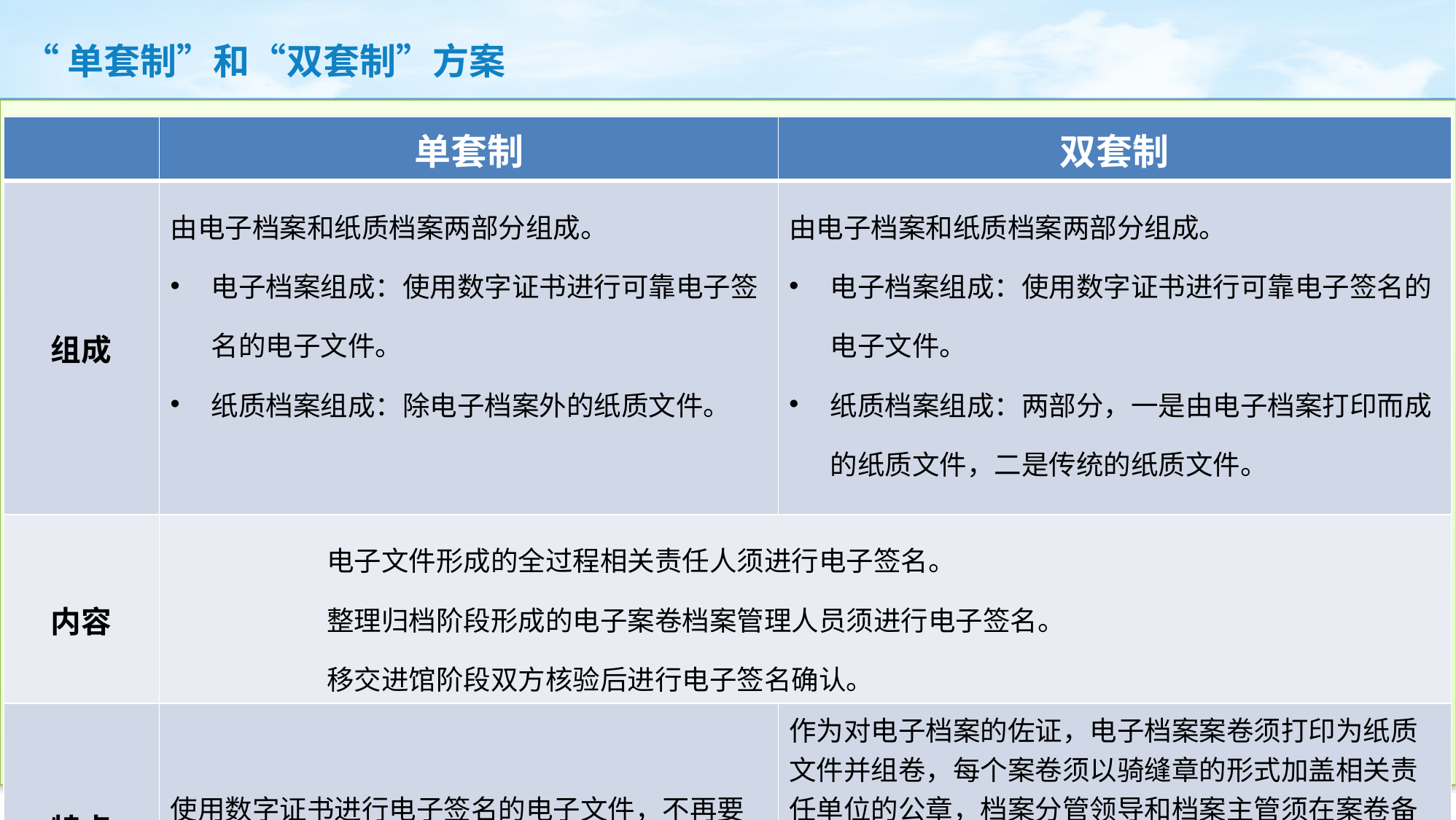

“单套制”和“双套制”方案

|  | 单套制 | 双套制 |
| --- | --- | --- |
| 组成 | 由电子档案和纸质档案两部分组成。 电子档案组成：使用数字证书进行可靠电子签名的电子文件。 纸质档案组成：除电子档案外的纸质文件。 | 由电子档案和纸质档案两部分组成。 电子档案组成：使用数字证书进行可靠电子签名的电子文件。 纸质档案组成：两部分，一是由电子档案打印而成的纸质文件，二是传统的纸质文件。 |
| 内容 | 电子文件形成的全过程相关责任人须进行电子签名。 整理归档阶段形成的电子案卷档案管理人员须进行电子签名。 移交进馆阶段双方核验后进行电子签名确认。 |  |
| 特点 | 使用数字证书进行电子签名的电子文件，不再要求打印为纸质文件归档。 | 作为对电子档案的佐证，电子档案案卷须打印为纸质文件并组卷，每个案卷须以骑缝章的形式加盖相关责任单位的公章，档案分管领导和档案主管须在案卷备考表上签名并加盖相关责任单位公章，确保纸质档案与电子档案一致，相关责任人不需在打印的纸质文件上手工签名。 |
9